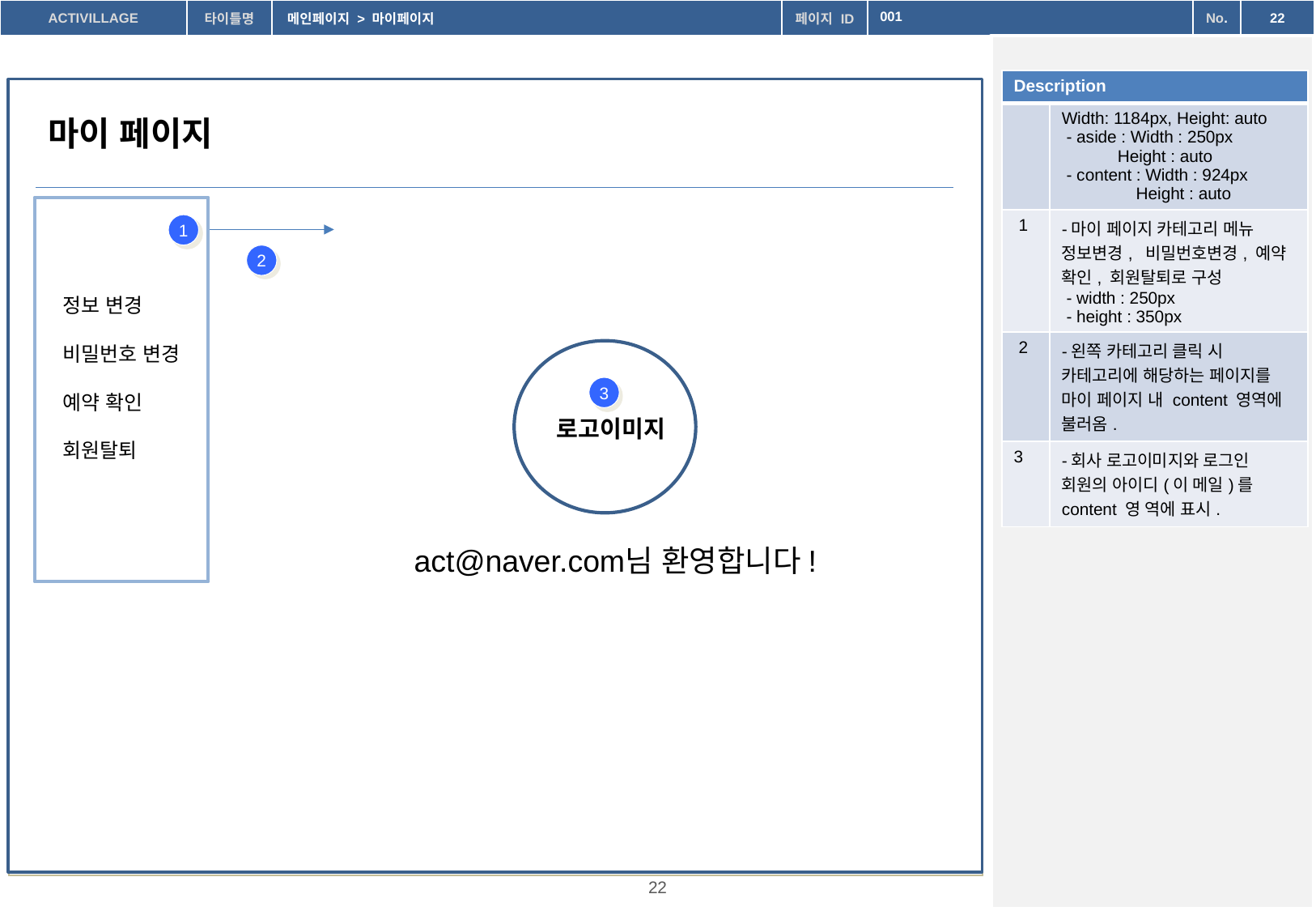

001
메인페이지 > 마이페이지
| Description |  |
| --- | --- |
|  | Width: 1184px, Height: auto - aside : Width : 250px Height : auto - content : Width : 924px Height : auto |
| 1 | -마이 페이지 카테고리 메뉴 정보변경, 비밀번호변경, 예약 확인, 회원탈퇴로 구성 - width : 250px - height : 350px |
| 2 | -왼쪽 카테고리 클릭 시 카테고리에 해당하는 페이지를 마이 페이지 내 content 영역에 불러옴. |
| 3 | -회사 로고이미지와 로그인 회원의 아이디(이 메일)를 content 영 역에 표시. |

마이 페이지
  정보 변경

  비밀번호 변경

  예약 확인

  회원탈퇴

1
2

3
로고이미지
act@naver.com님 환영합니다!